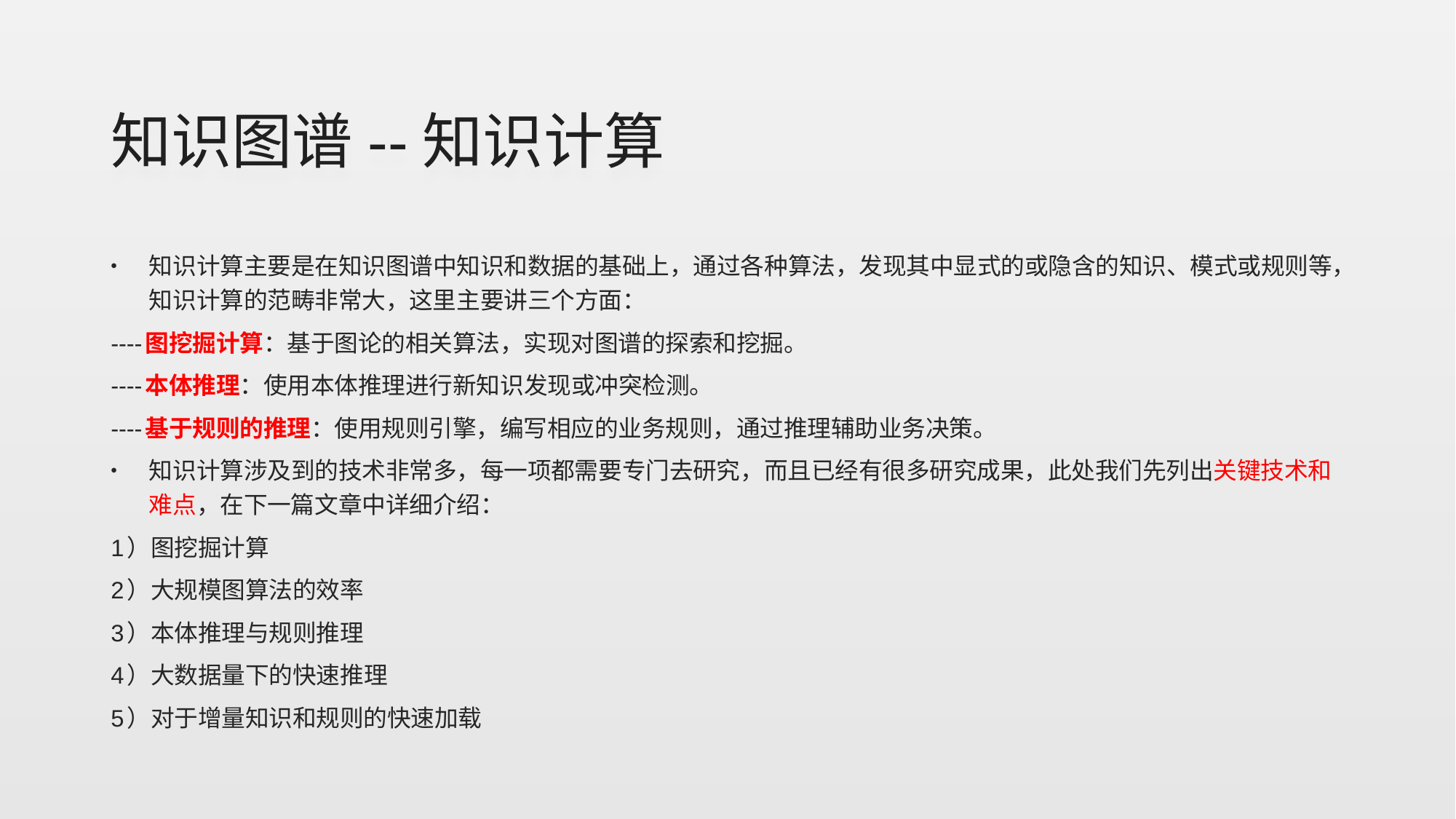

# 知识图谱--知识计算

知识计算主要是在知识图谱中知识和数据的基础上，通过各种算法，发现其中显式的或隐含的知识、模式或规则等，知识计算的范畴非常大，这里主要讲三个方面：
----图挖掘计算：基于图论的相关算法，实现对图谱的探索和挖掘。
----本体推理：使用本体推理进行新知识发现或冲突检测。
----基于规则的推理：使用规则引擎，编写相应的业务规则，通过推理辅助业务决策。
知识计算涉及到的技术非常多，每一项都需要专门去研究，而且已经有很多研究成果，此处我们先列出关键技术和难点，在下一篇文章中详细介绍：
1）图挖掘计算
2）大规模图算法的效率
3）本体推理与规则推理
4）大数据量下的快速推理
5）对于增量知识和规则的快速加载